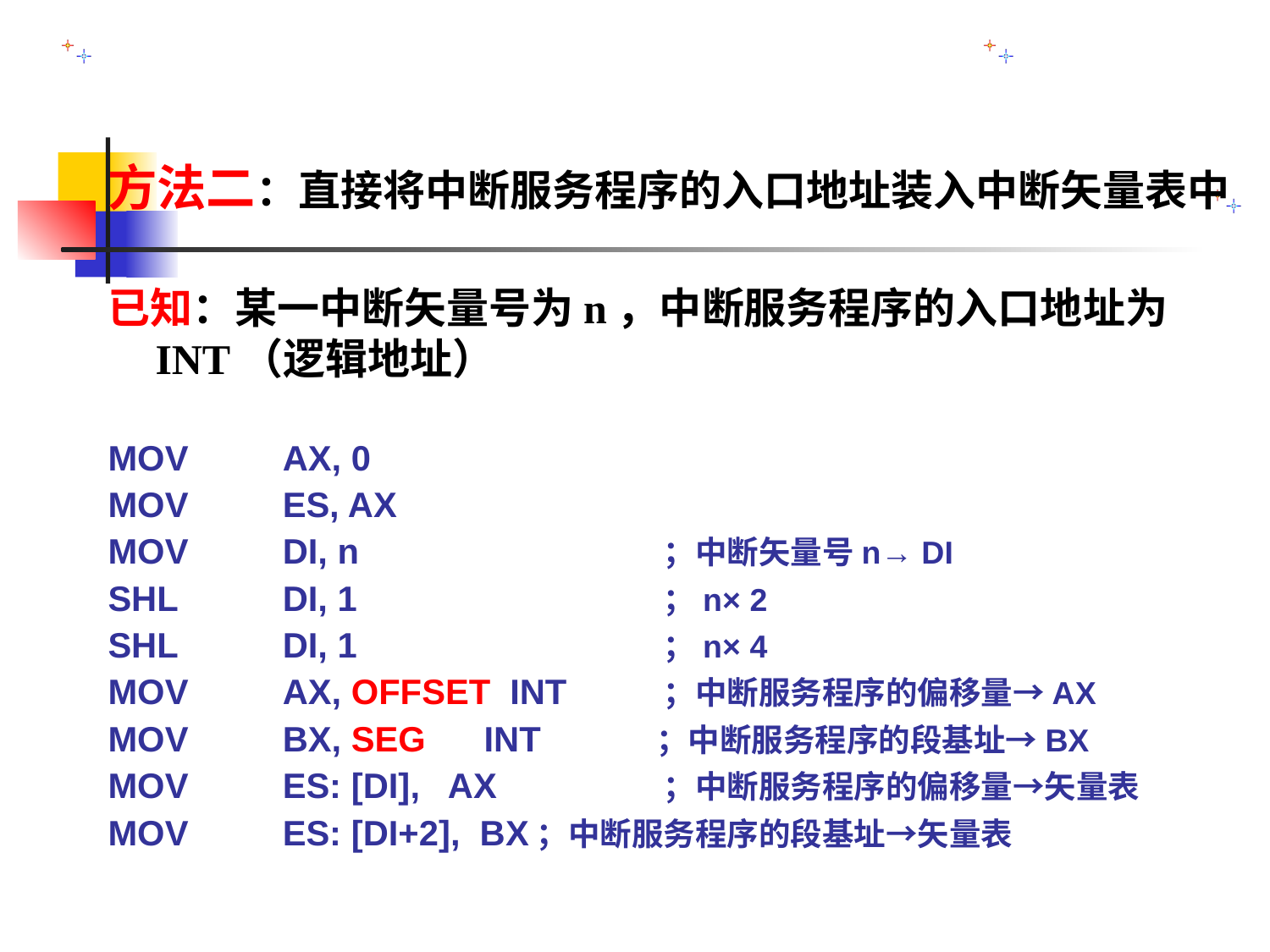

方法二：直接将中断服务程序的入口地址装入中断矢量表中
已知：某一中断矢量号为n，中断服务程序的入口地址为INT（逻辑地址）
MOV	AX, 0
MOV	ES, AX
MOV	DI, n			；中断矢量号n→ DI
SHL	DI, 1			；n× 2
SHL	DI, 1			；n× 4
MOV	AX, OFFSET  INT	；中断服务程序的偏移量→AX
MOV	BX, SEG      INT           ；中断服务程序的段基址→BX
MOV	ES: [DI],   AX		；中断服务程序的偏移量→矢量表
MOV	ES: [DI+2],  BX	；中断服务程序的段基址→矢量表